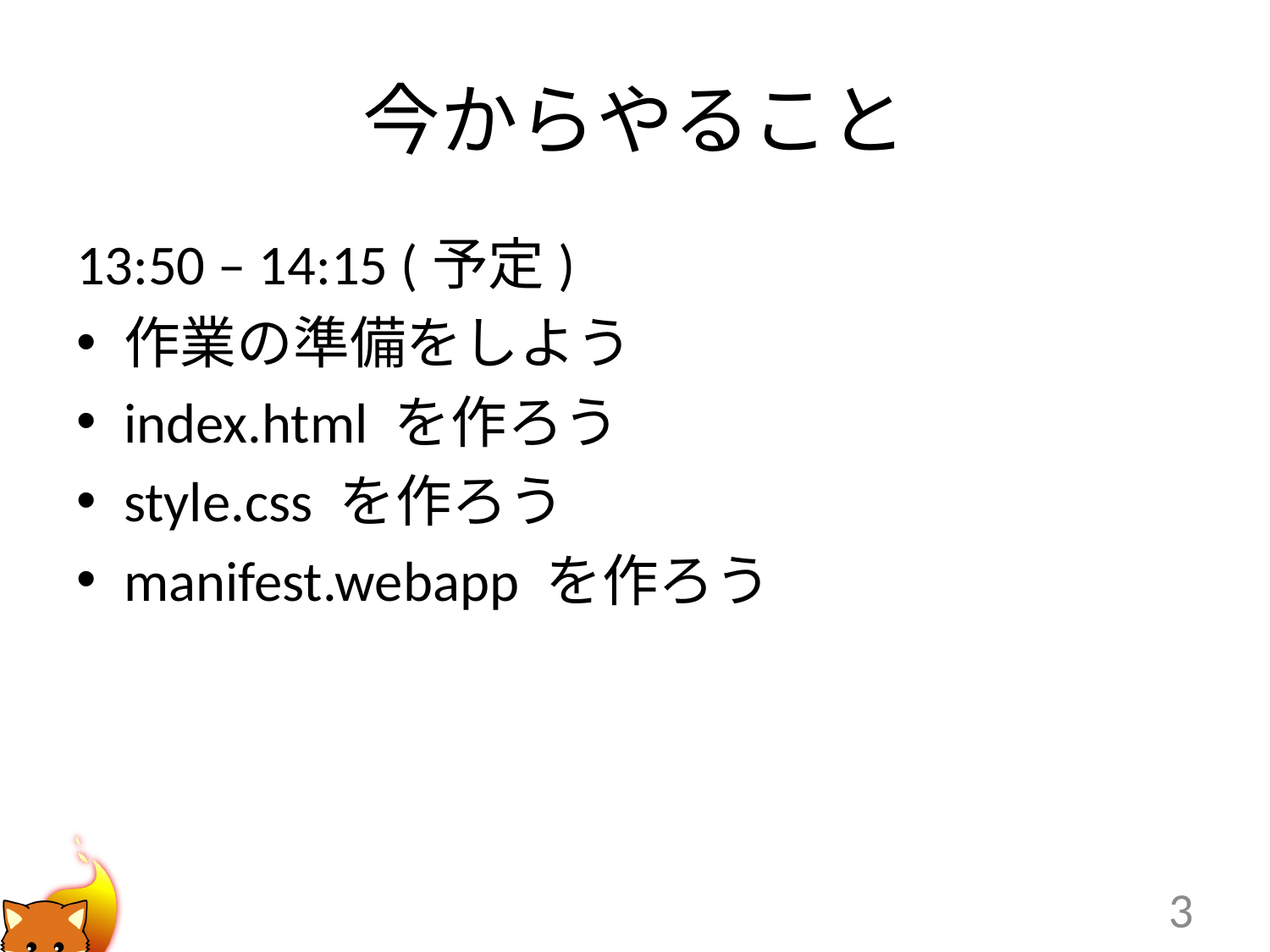

# 今からやること
13:50 – 14:15 (予定)
作業の準備をしよう
index.html を作ろう
style.css を作ろう
manifest.webapp を作ろう
3